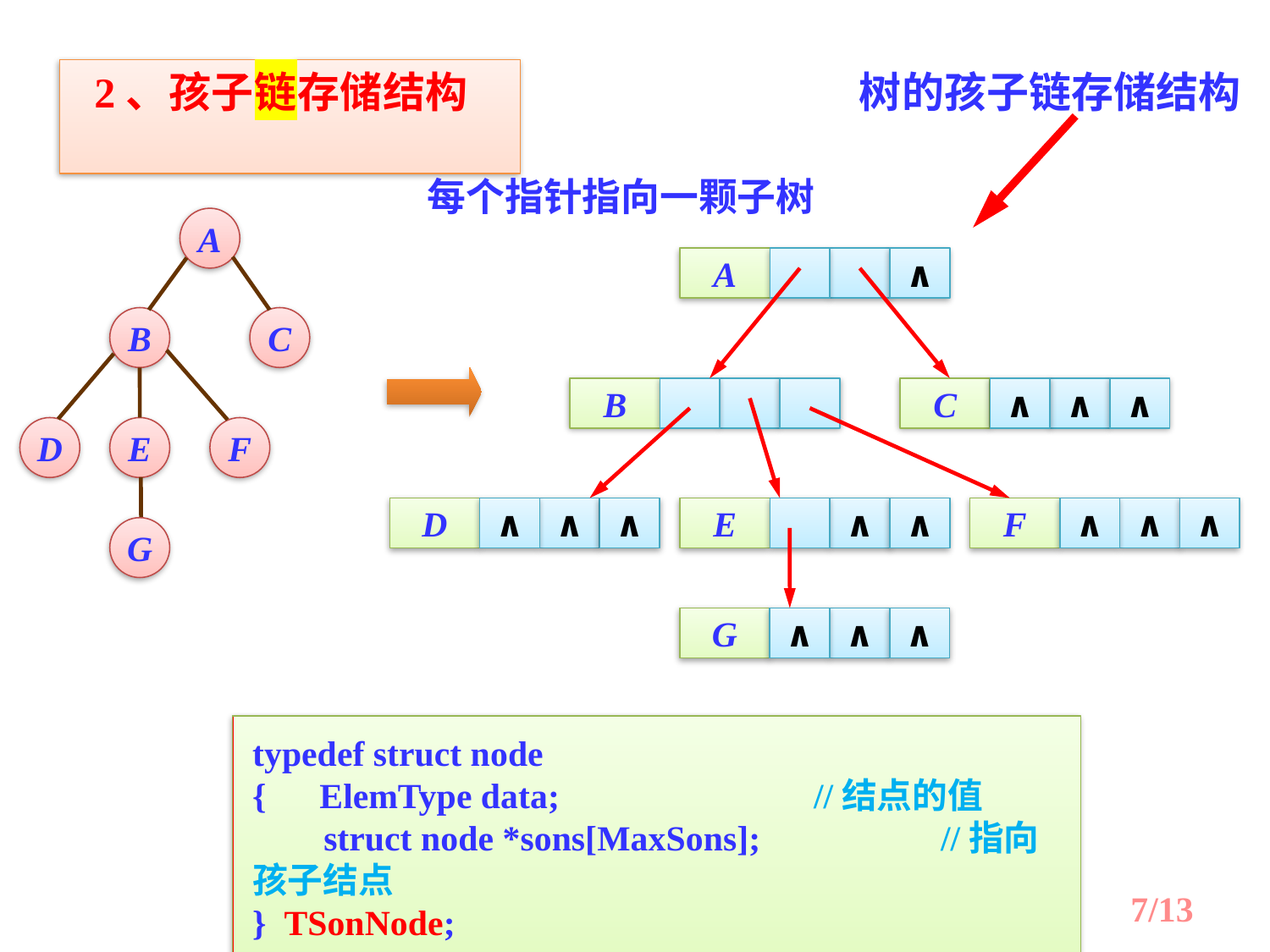

2、孩子链存储结构
树的孩子链存储结构

每个指针指向一颗子树
A
A

∧

B

C
∧
∧
∧

D
∧
∧
∧
E

∧
∧
F
∧
∧
∧

G
∧
∧
∧

B
C

D
E
F

G
typedef struct node
{      ElemType data;		      //结点的值
        struct node *sons[MaxSons];	      //指向孩子结点
}  TSonNode;
7/13